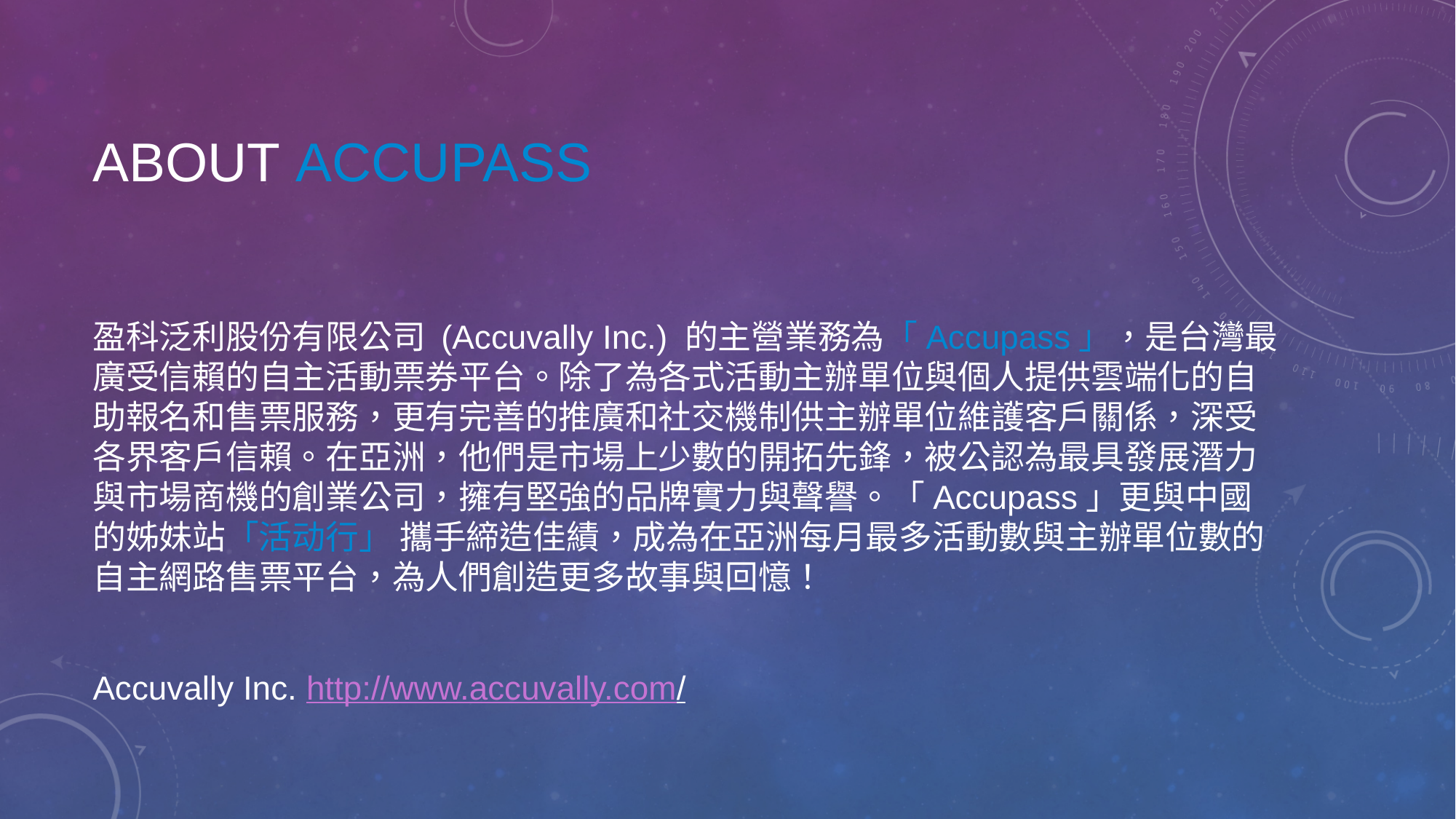

# About Accupass
盈科泛利股份有限公司 (Accuvally Inc.) 的主營業務為「Accupass」，是台灣最廣受信賴的自主活動票券平台。除了為各式活動主辦單位與個人提供雲端化的自助報名和售票服務，更有完善的推廣和社交機制供主辦單位維護客戶關係，深受各界客戶信賴。在亞洲，他們是市場上少數的開拓先鋒，被公認為最具發展潛力與市場商機的創業公司，擁有堅強的品牌實力與聲譽。「Accupass」更與中國的姊妹站「活动行」 攜手締造佳績，成為在亞洲每月最多活動數與主辦單位數的自主網路售票平台，為人們創造更多故事與回憶！

Accuvally Inc. http://www.accuvally.com/